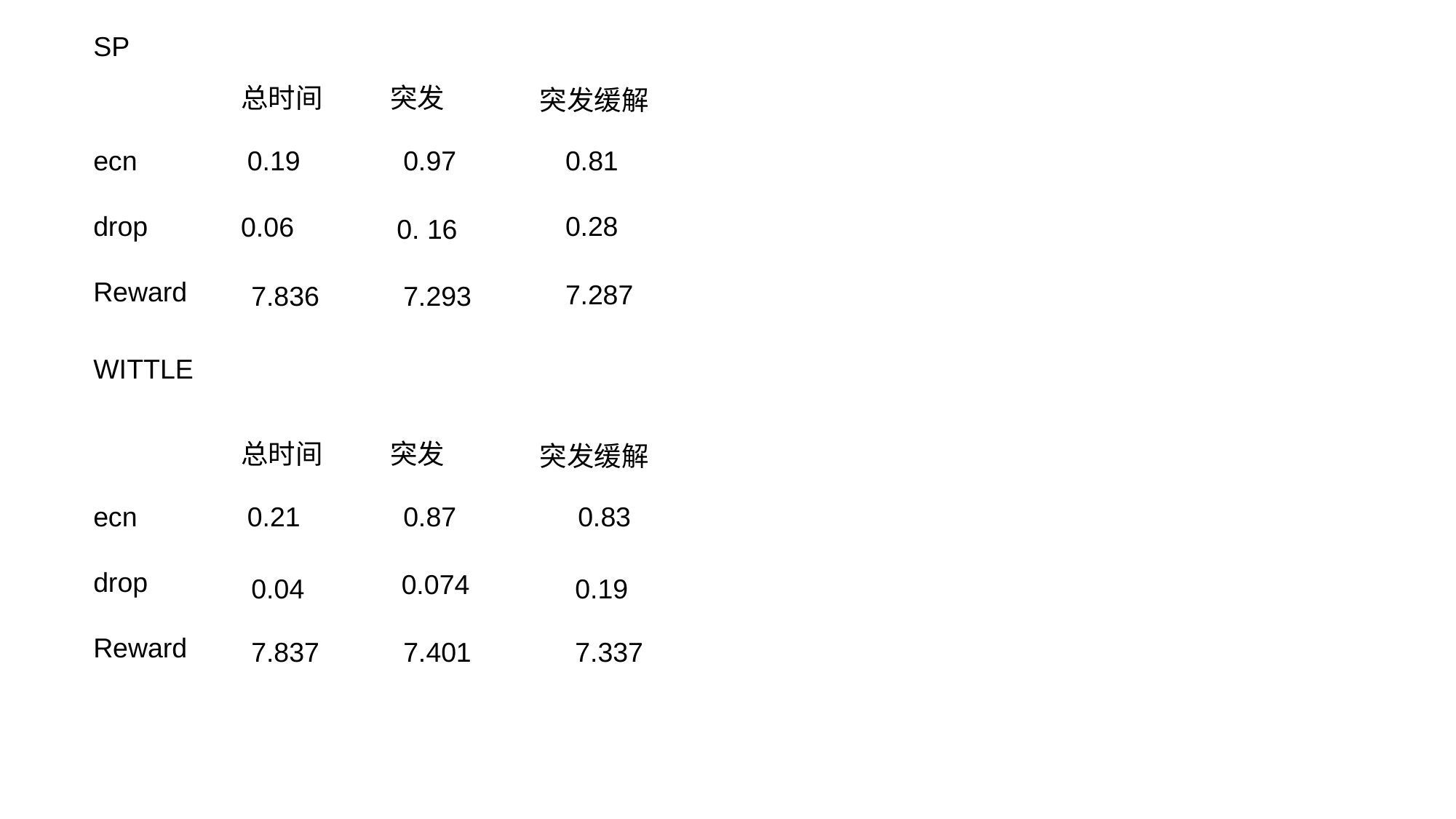

SP
突发
总时间
突发缓解
ecn

drop

Reward
0.19
0.97
0.81
0.28
0.06
0. 16
7.287
7.836
7.293
WITTLE
突发
总时间
突发缓解
ecn

drop

Reward
0.21
0.87
0.83
0.074
0.04
0.19
7.837
7.401
7.337